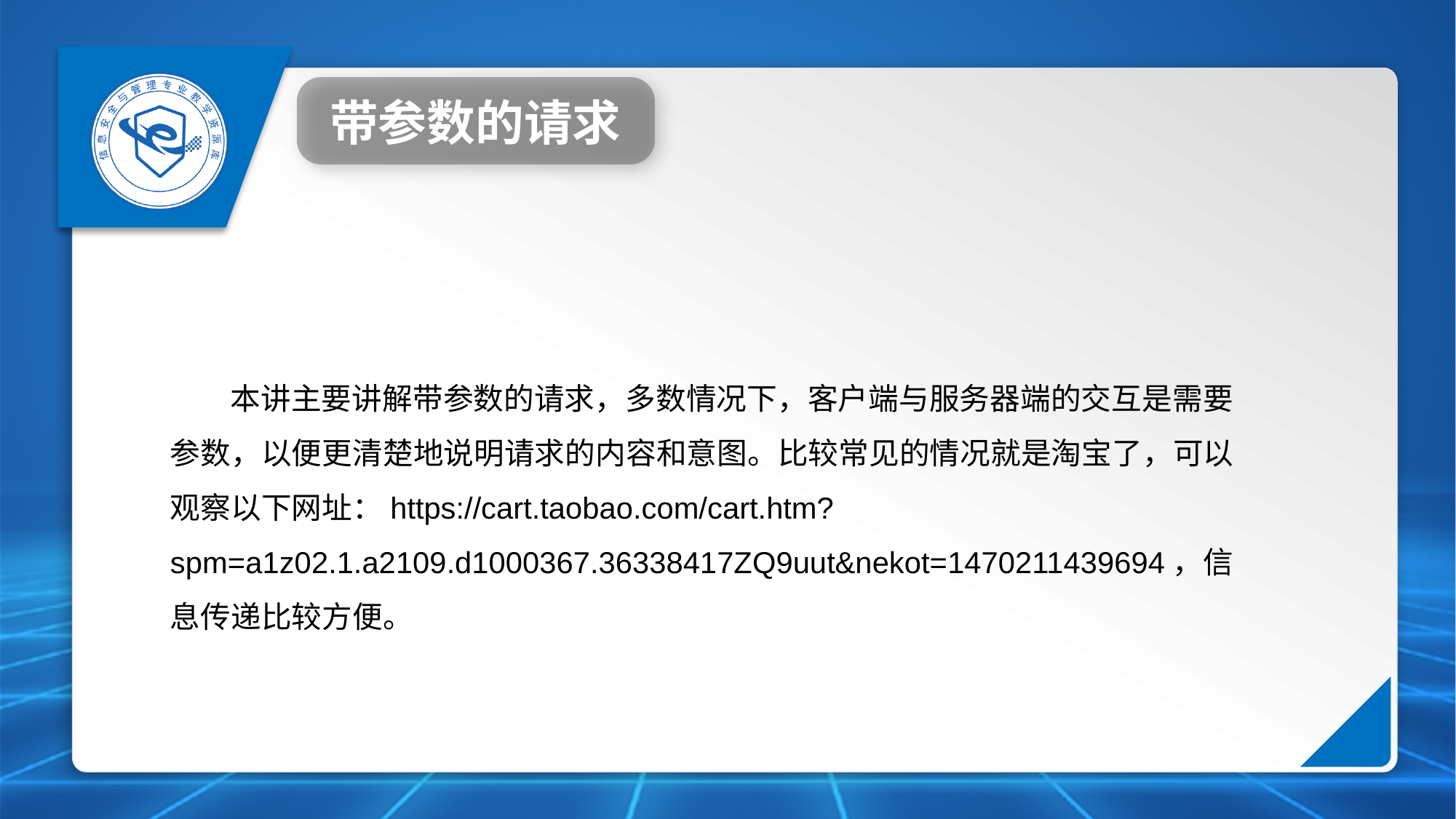

带参数的请求
本讲主要讲解带参数的请求，多数情况下，客户端与服务器端的交互是需要参数，以便更清楚地说明请求的内容和意图。比较常见的情况就是淘宝了，可以观察以下网址：https://cart.taobao.com/cart.htm?spm=a1z02.1.a2109.d1000367.36338417ZQ9uut&nekot=1470211439694，信息传递比较方便。